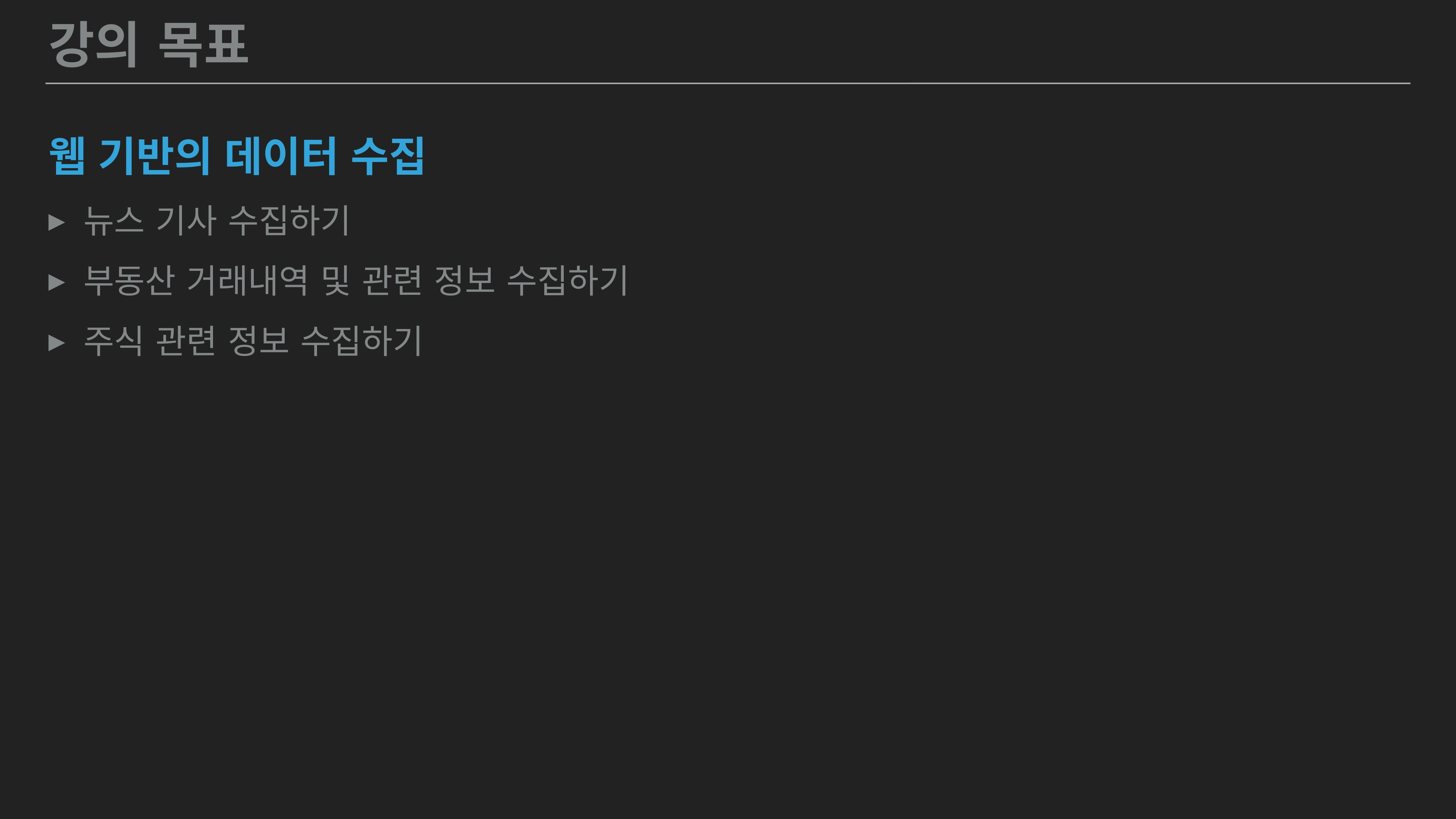

강의 목표
웹 기반의 데이터 수집
뉴스 기사 수집하기
부동산 거래내역 및 관련 정보 수집하기
주식 관련 정보 수집하기